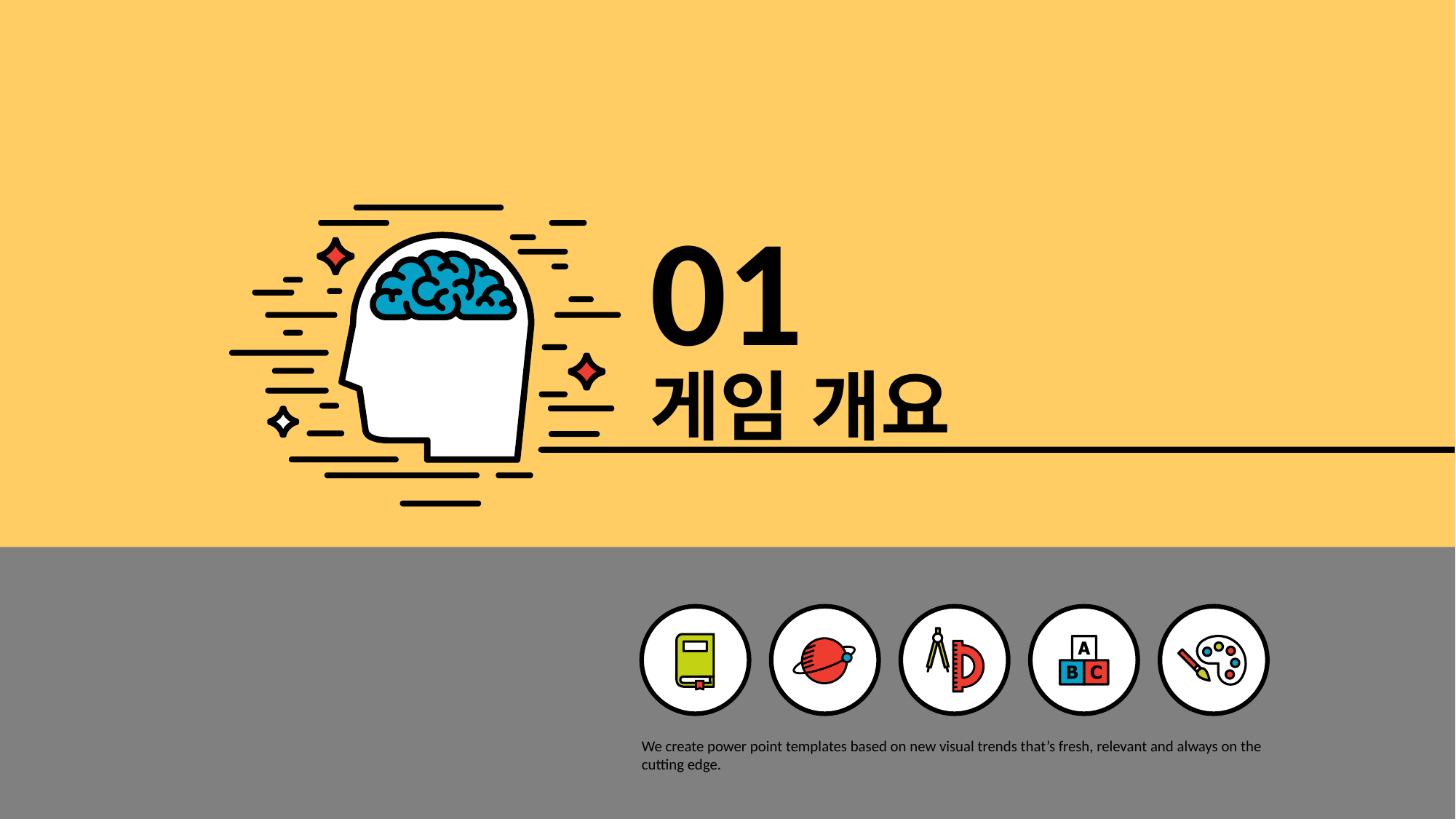

01
게임 개요

We create power point templates based on new visual trends that’s fresh, relevant and always on the cutting edge.